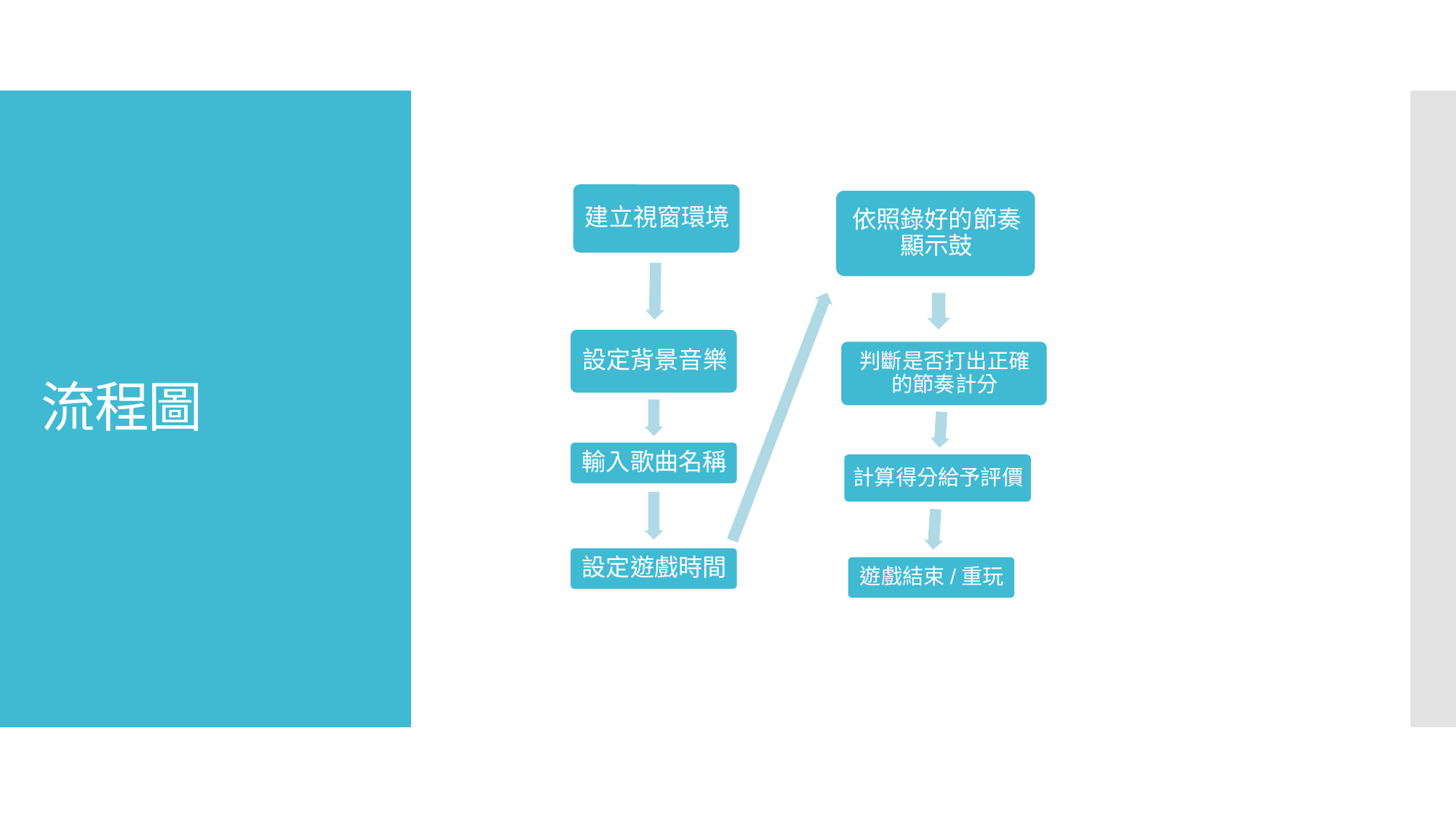

建立視窗環境

設定背景音樂

輸入歌曲名稱

設定遊戲時間

依照錄好的節奏顯示鼓

判斷是否打出正確的節奏計分

計算得分給予評價

遊戲結束/重玩
# 流程圖